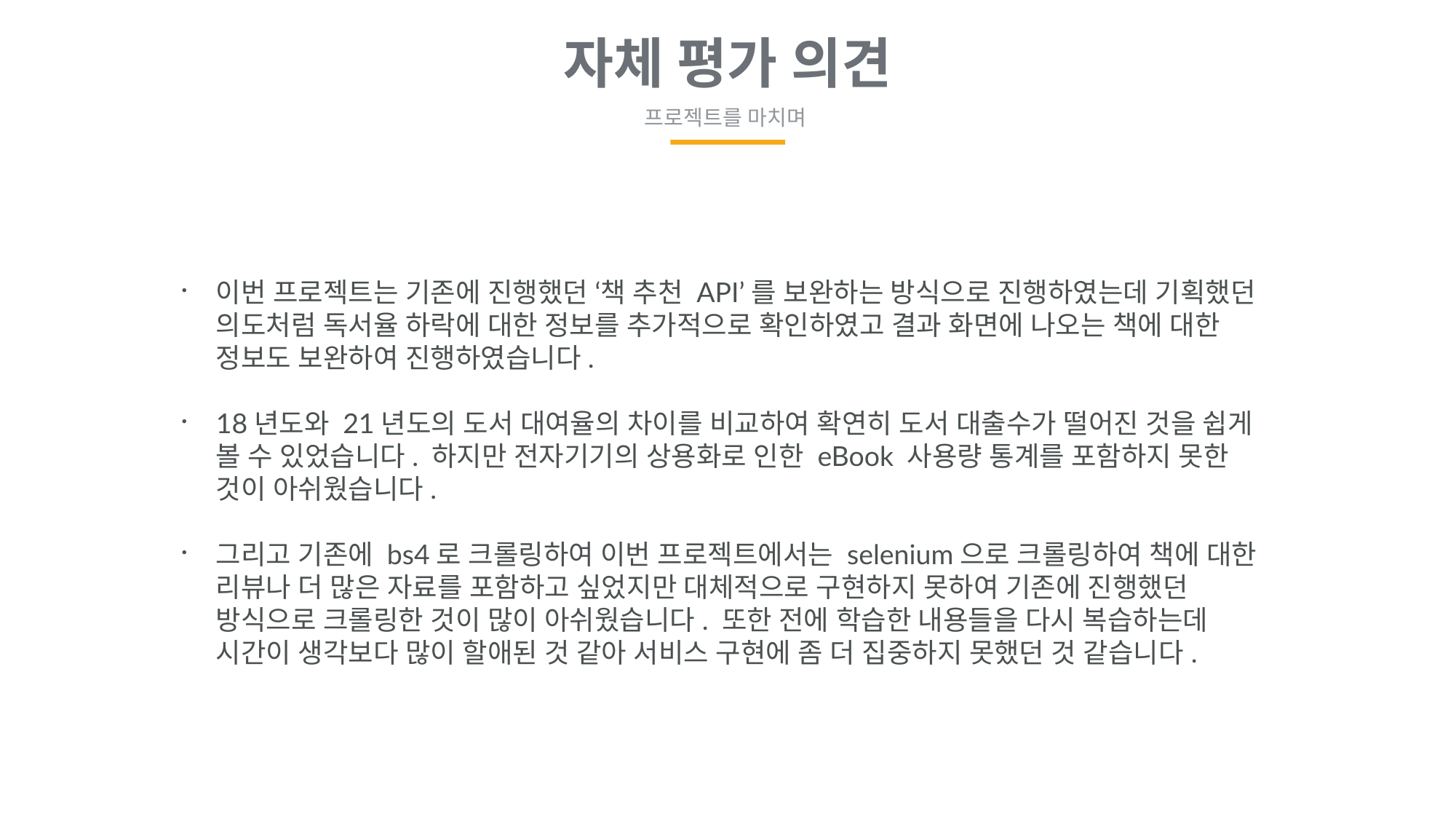

자체 평가 의견
프로젝트를 마치며

이번 프로젝트는 기존에 진행했던 ‘책 추천 API’를 보완하는 방식으로 진행하였는데 기획했던 의도처럼 독서율 하락에 대한 정보를 추가적으로 확인하였고 결과 화면에 나오는 책에 대한 정보도 보완하여 진행하였습니다.

18년도와 21년도의 도서 대여율의 차이를 비교하여 확연히 도서 대출수가 떨어진 것을 쉽게 볼 수 있었습니다. 하지만 전자기기의 상용화로 인한 eBook 사용량 통계를 포함하지 못한 것이 아쉬웠습니다.

그리고 기존에 bs4로 크롤링하여 이번 프로젝트에서는 selenium으로 크롤링하여 책에 대한 리뷰나 더 많은 자료를 포함하고 싶었지만 대체적으로 구현하지 못하여 기존에 진행했던 방식으로 크롤링한 것이 많이 아쉬웠습니다. 또한 전에 학습한 내용들을 다시 복습하는데 시간이 생각보다 많이 할애된 것 같아 서비스 구현에 좀 더 집중하지 못했던 것 같습니다.